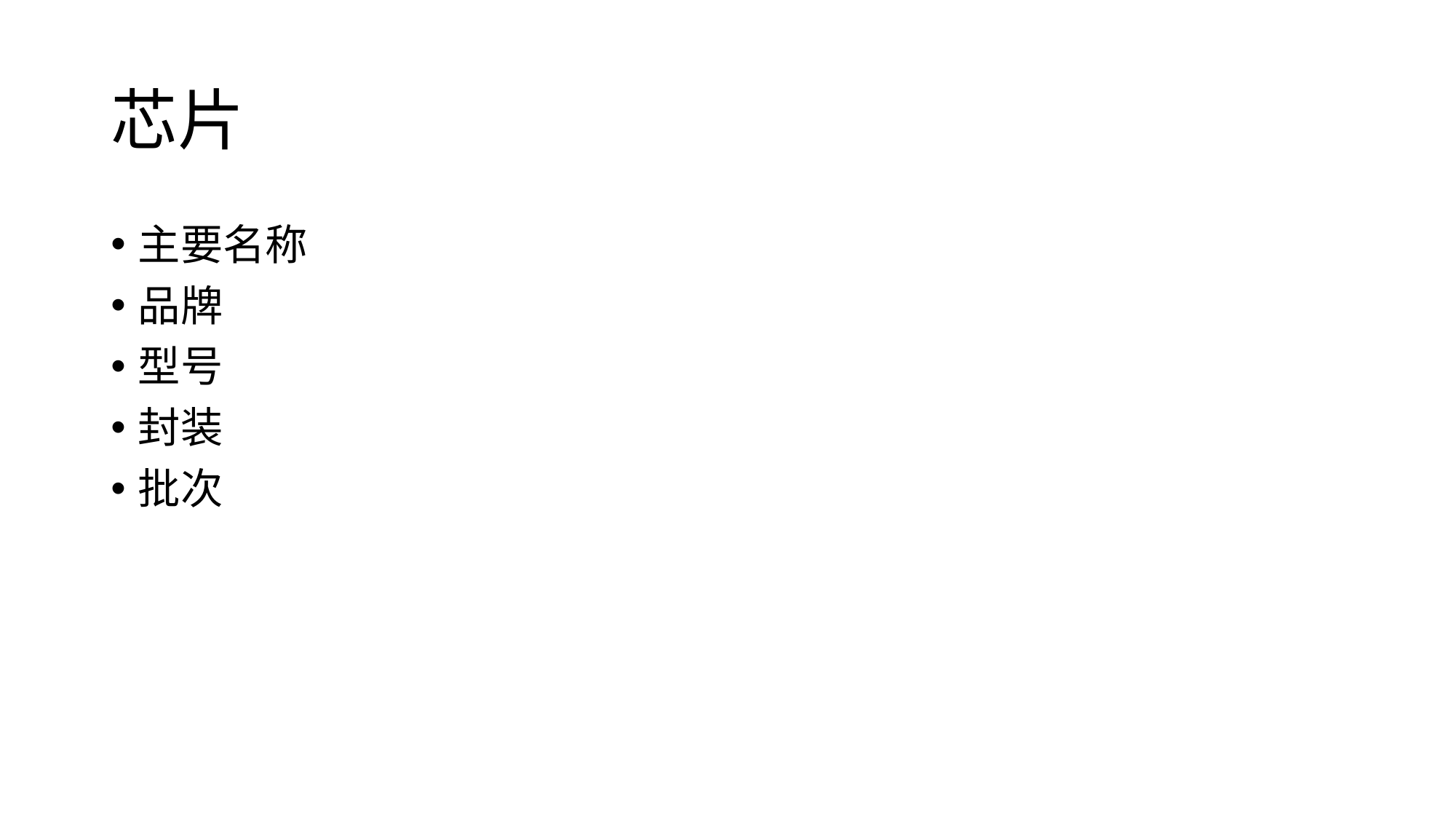

# 芯片
主要名称
品牌
型号
封装
批次